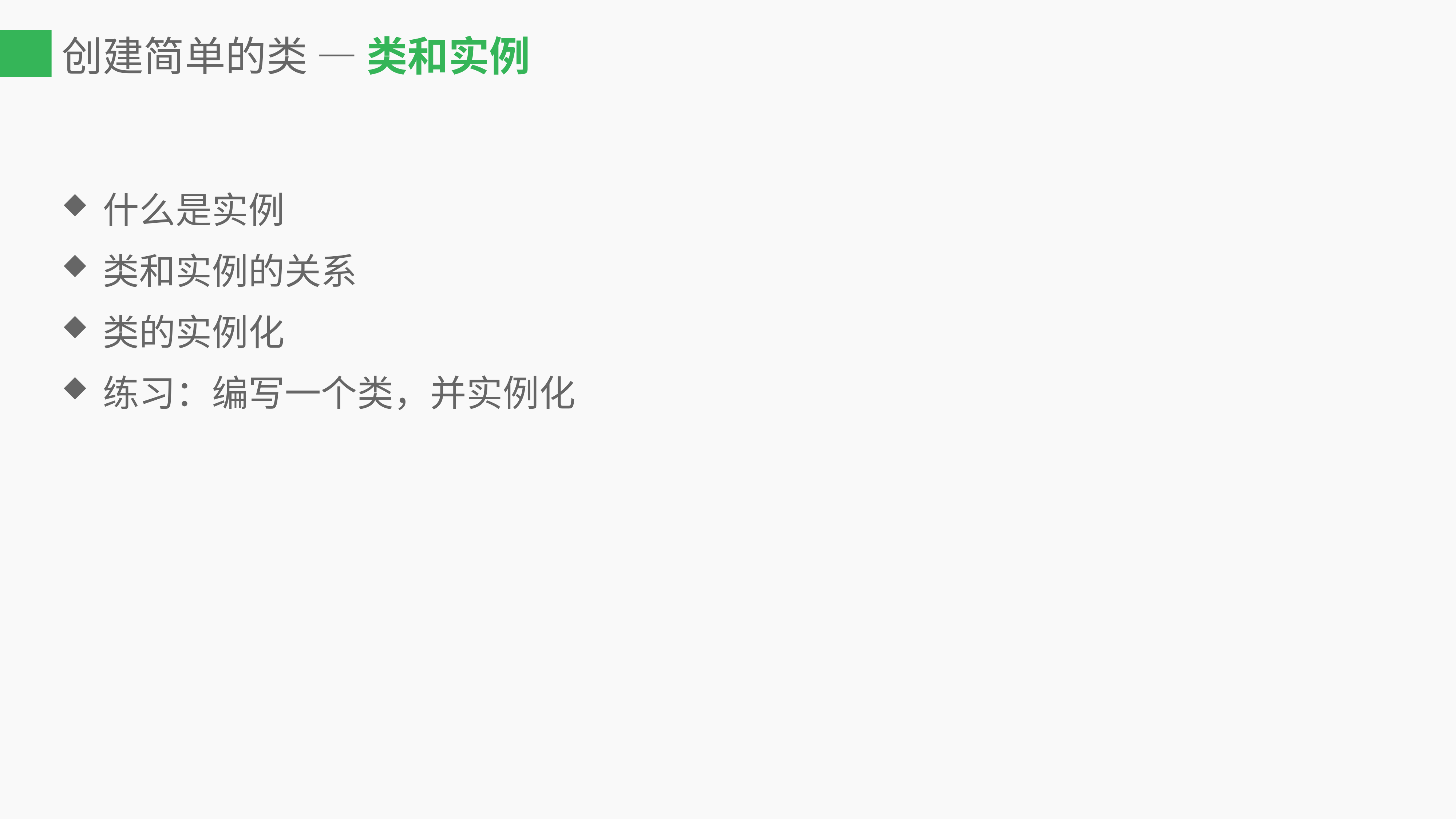

# 创建简单的类 — 类和实例
什么是实例
类和实例的关系
类的实例化
练习：编写一个类，并实例化